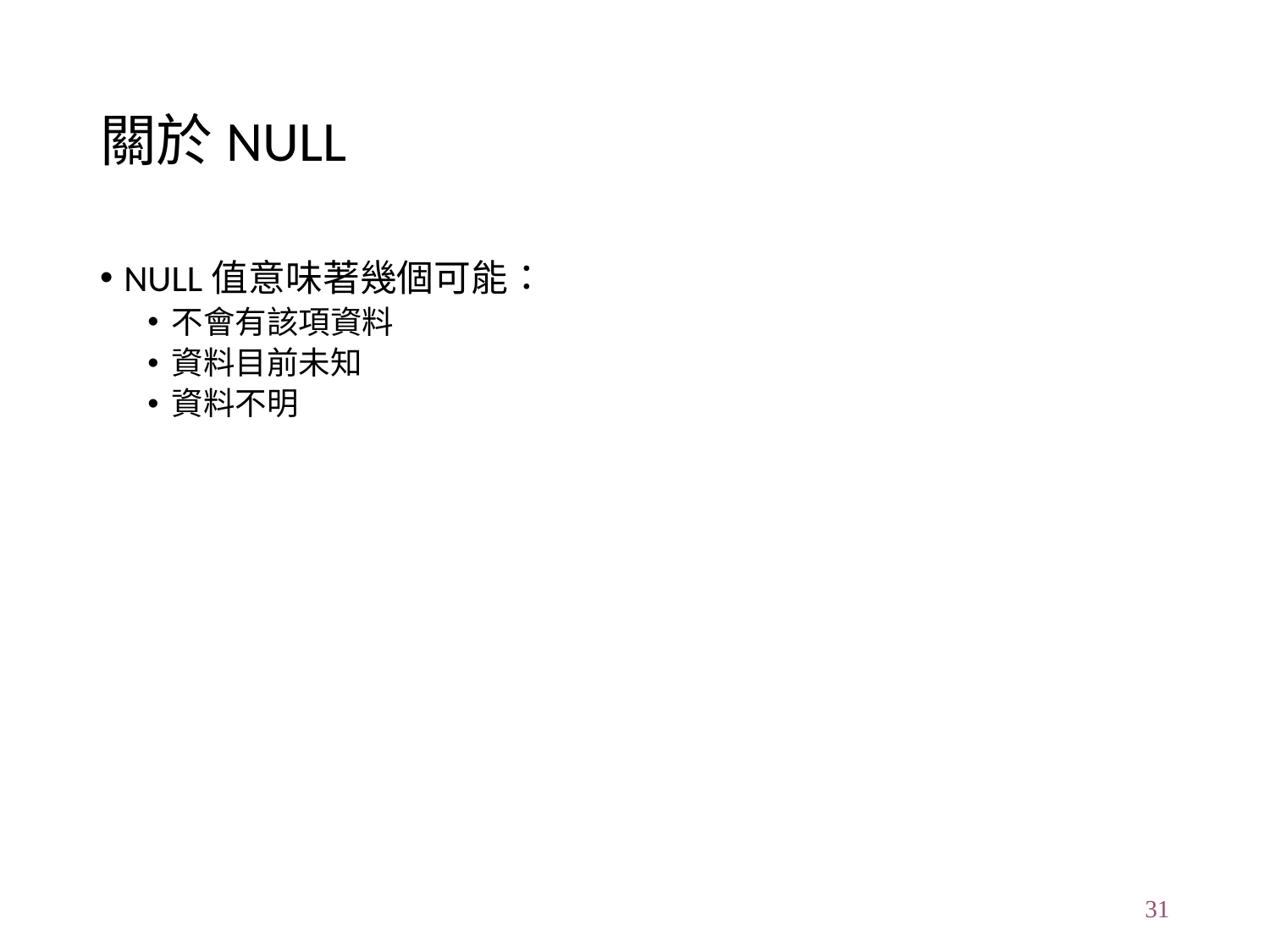

# 關於NULL
NULL值意味著幾個可能：
不會有該項資料
資料目前未知
資料不明
31